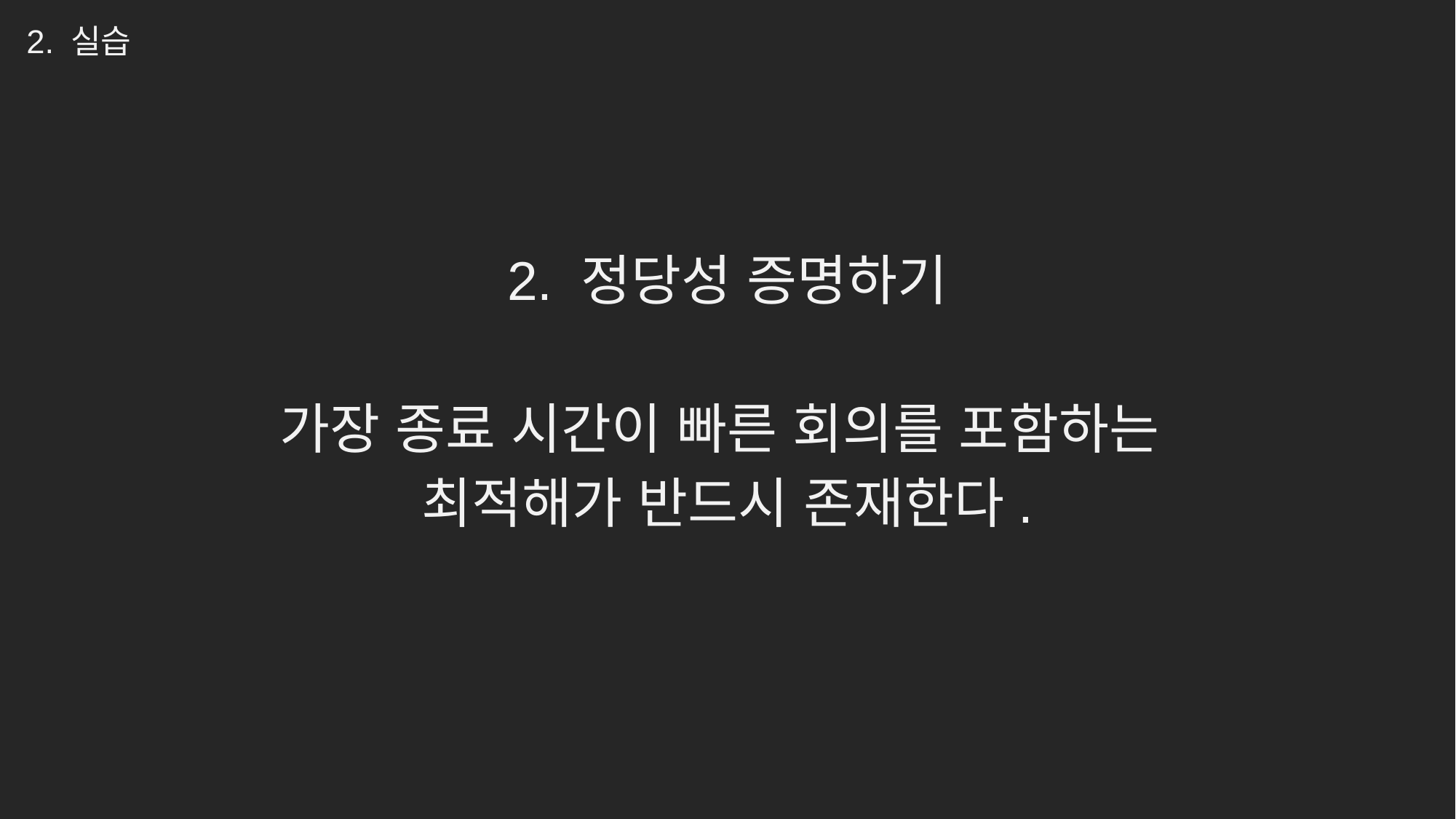

2. 실습

2. 정당성 증명하기

가장 종료 시간이 빠른 회의를 포함하는
최적해가 반드시 존재한다.